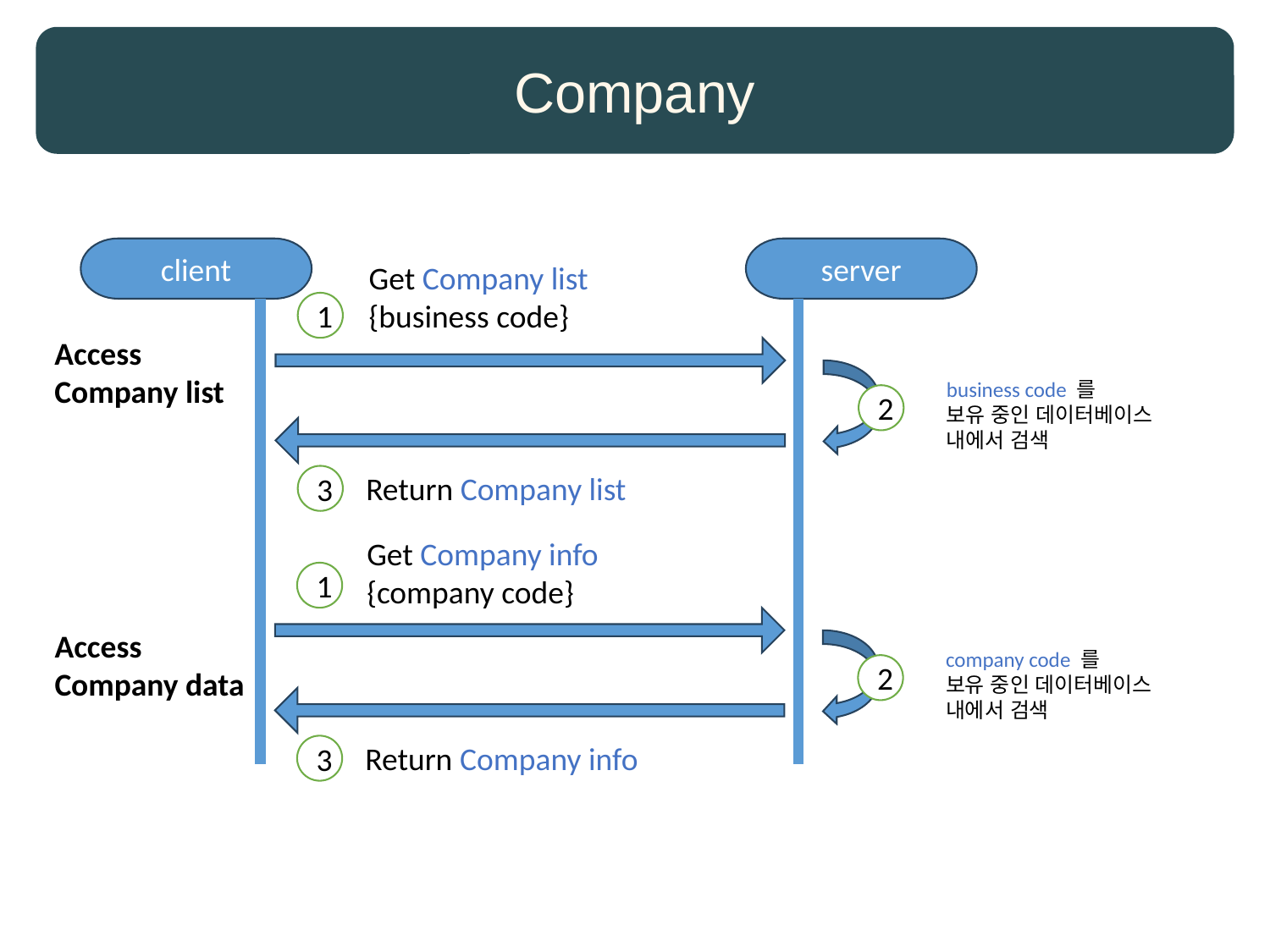

Company
client
server
Get Company list
{business code}
1
Access
Company list

business code 를
보유 중인 데이터베이스
내에서 검색
2

Return Company list
3
Get Company info
{company code}
1

Access
Company data

company code 를
보유 중인 데이터베이스
내에서 검색
2

Return Company info
3